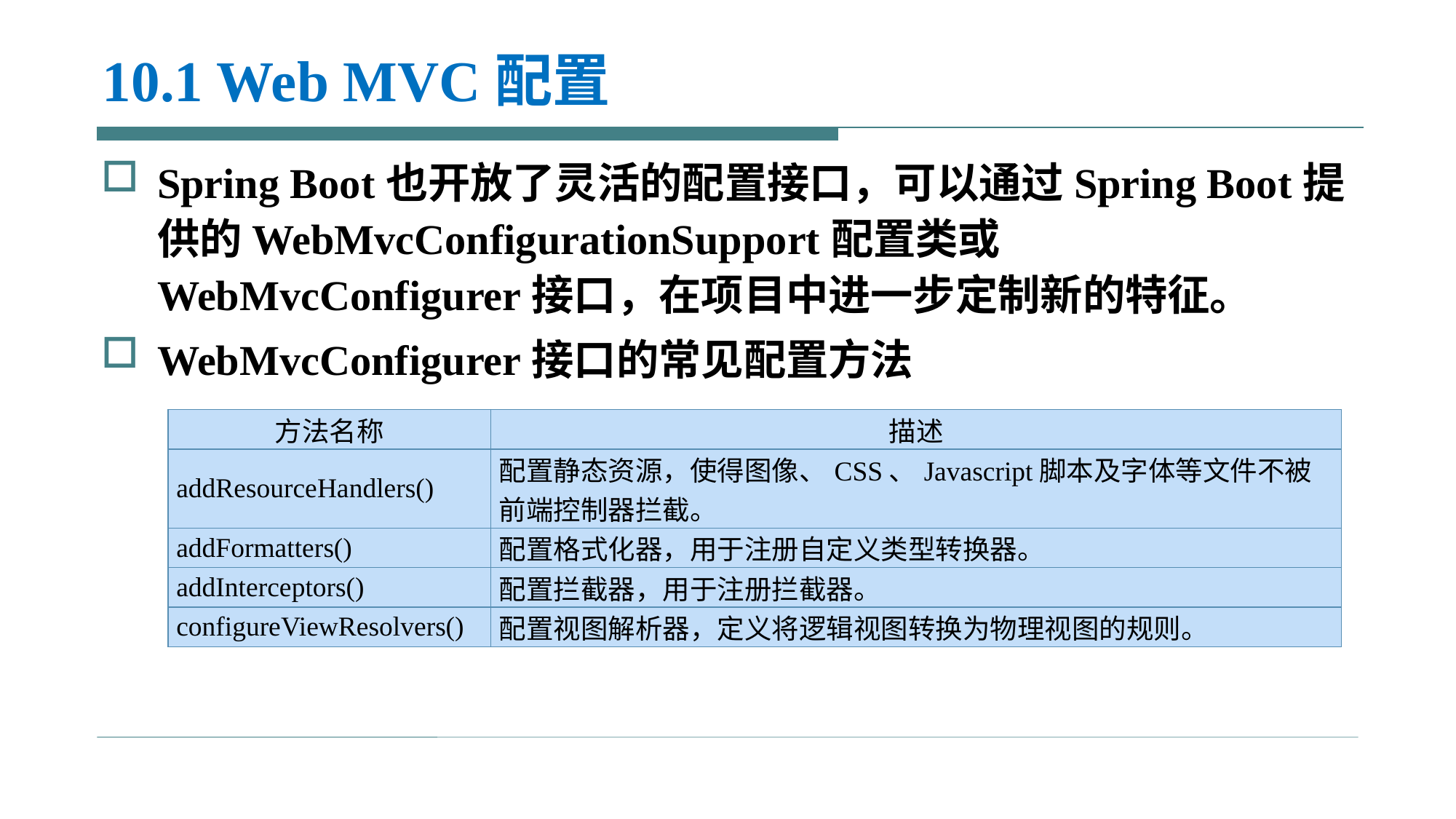

# 10.1 Web MVC配置
Spring Boot也开放了灵活的配置接口，可以通过Spring Boot提供的WebMvcConfigurationSupport配置类或WebMvcConfigurer接口，在项目中进一步定制新的特征。
WebMvcConfigurer接口的常见配置方法
| 方法名称 | 描述 |
| --- | --- |
| addResourceHandlers() | 配置静态资源，使得图像、CSS、Javascript脚本及字体等文件不被前端控制器拦截。 |
| addFormatters() | 配置格式化器，用于注册自定义类型转换器。 |
| addInterceptors() | 配置拦截器，用于注册拦截器。 |
| configureViewResolvers() | 配置视图解析器，定义将逻辑视图转换为物理视图的规则。 |
4